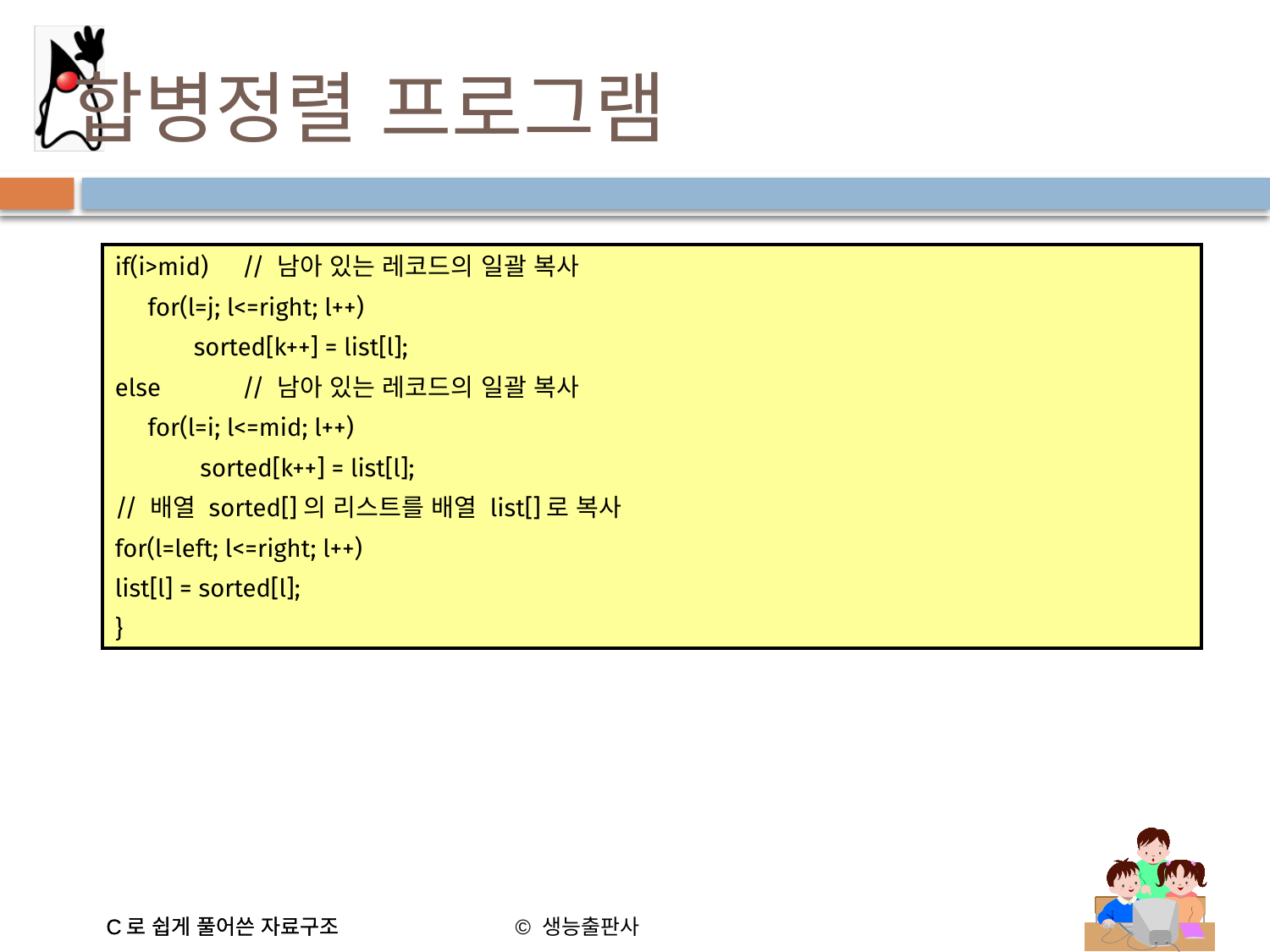

# 합병정렬 프로그램
if(i>mid) 	// 남아 있는 레코드의 일괄 복사
     for(l=j; l<=right; l++)
            sorted[k++] = list[l];
else 	// 남아 있는 레코드의 일괄 복사
     for(l=i; l<=mid; l++)
             sorted[k++] = list[l];
// 배열 sorted[]의 리스트를 배열 list[]로 복사
for(l=left; l<=right; l++)
list[l] = sorted[l];
}